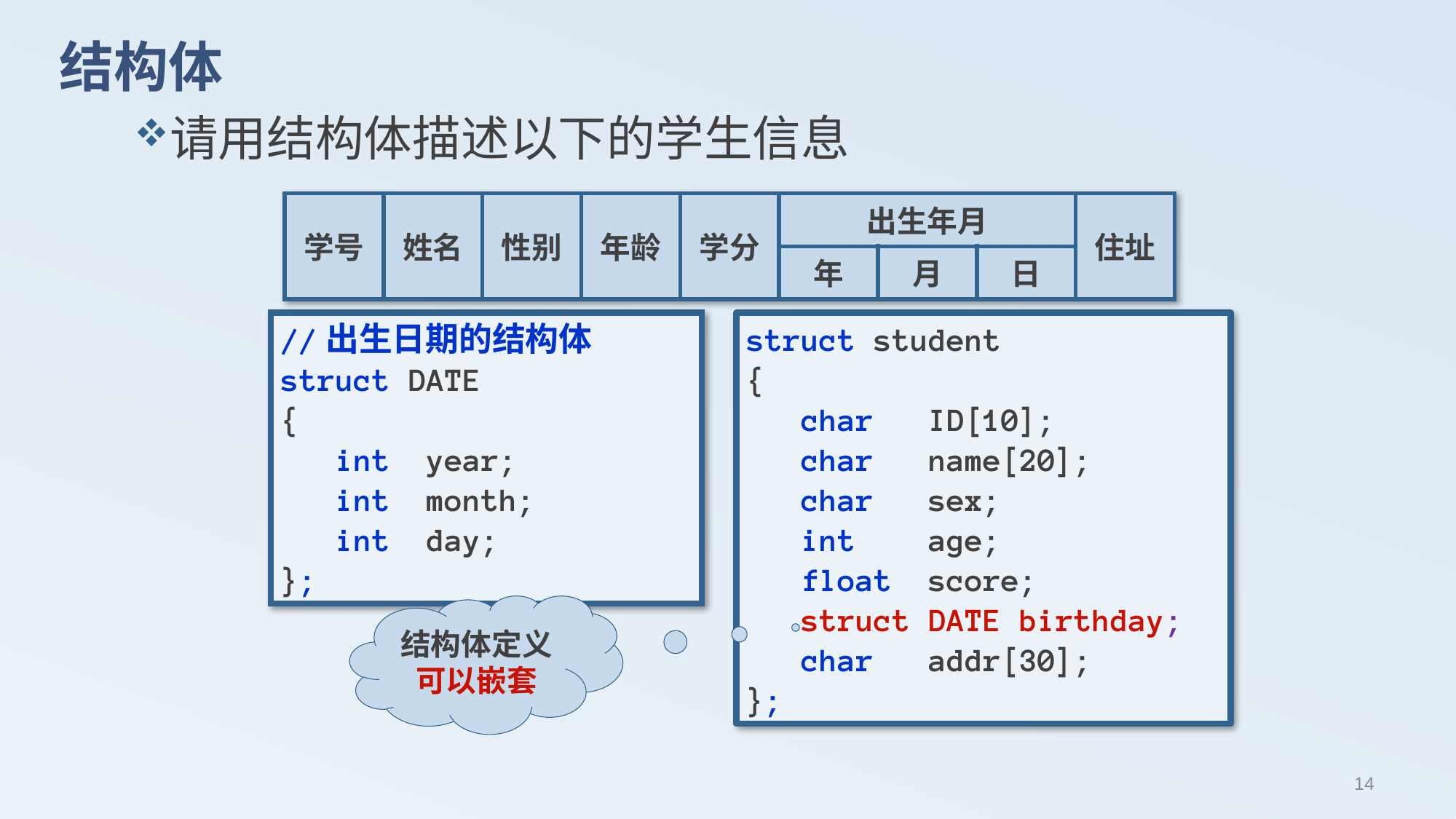

# 结构体
请用结构体描述以下的学生信息
| 学号 | 姓名 | 性别 | 年龄 | 学分 | 出生年月 |  |  | 住址 |
| --- | --- | --- | --- | --- | --- | --- | --- | --- |
|  |  |  |  |  | 年 | 月 | 日 |  |
//出生日期的结构体
struct DATE
{
   int  year;
   int  month;
   int  day;
};
struct student
{
   char   ID[10];
   char   name[20];
   char   sex;
   int    age;
   float  score;
   struct DATE birthday;
   char   addr[30];
};
结构体定义可以嵌套